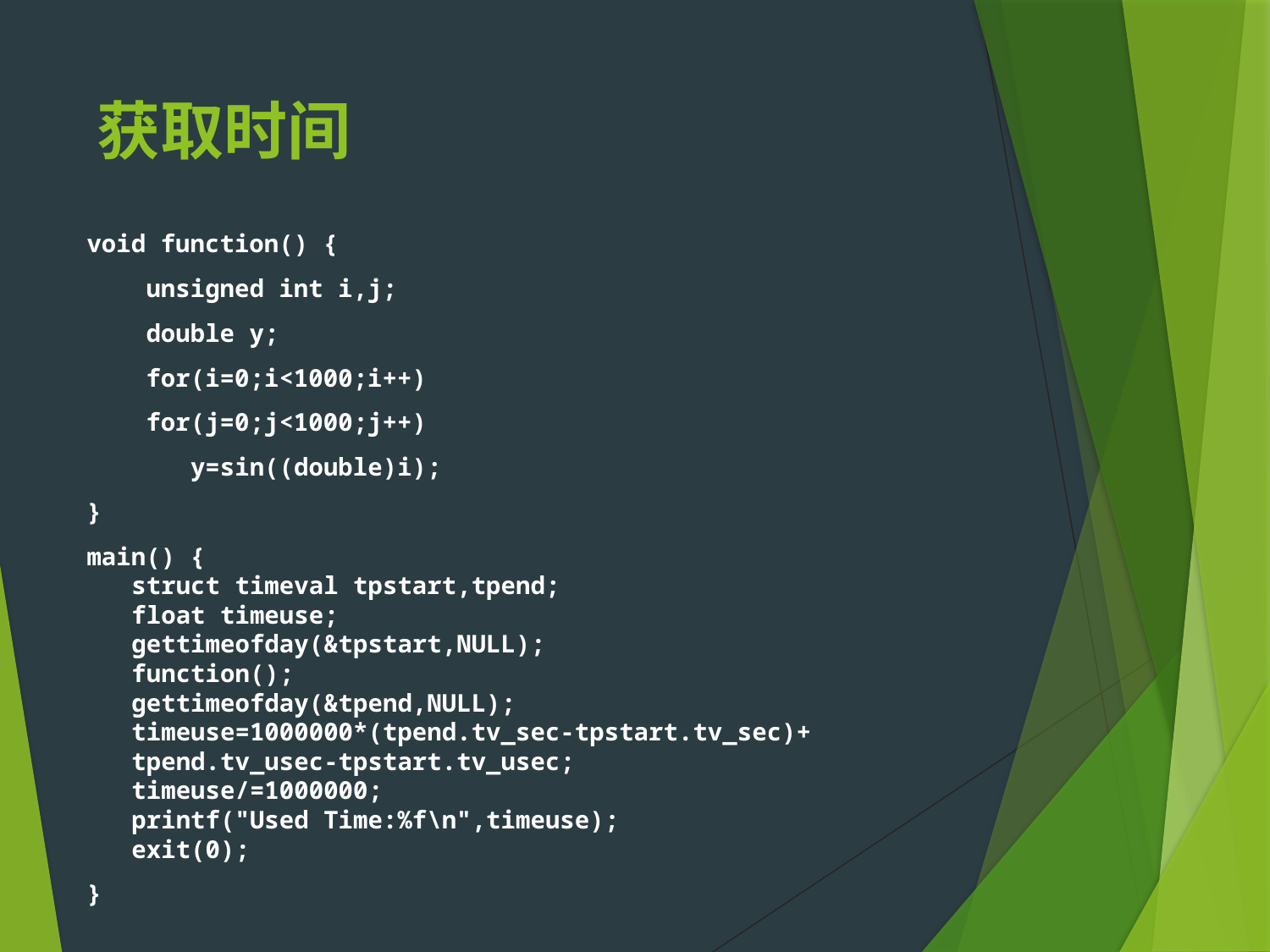

# 获取时间
void function() {
    unsigned int i,j;
    double y;
    for(i=0;i<1000;i++)
    for(j=0;j<1000;j++)
       y=sin((double)i);
}
main() {
struct timeval tpstart,tpend;
float timeuse;
gettimeofday(&tpstart,NULL);
function();
gettimeofday(&tpend,NULL);
timeuse=1000000*(tpend.tv_sec-tpstart.tv_sec)+
tpend.tv_usec-tpstart.tv_usec;
timeuse/=1000000;
printf("Used Time:%f\n",timeuse);
exit(0);
}